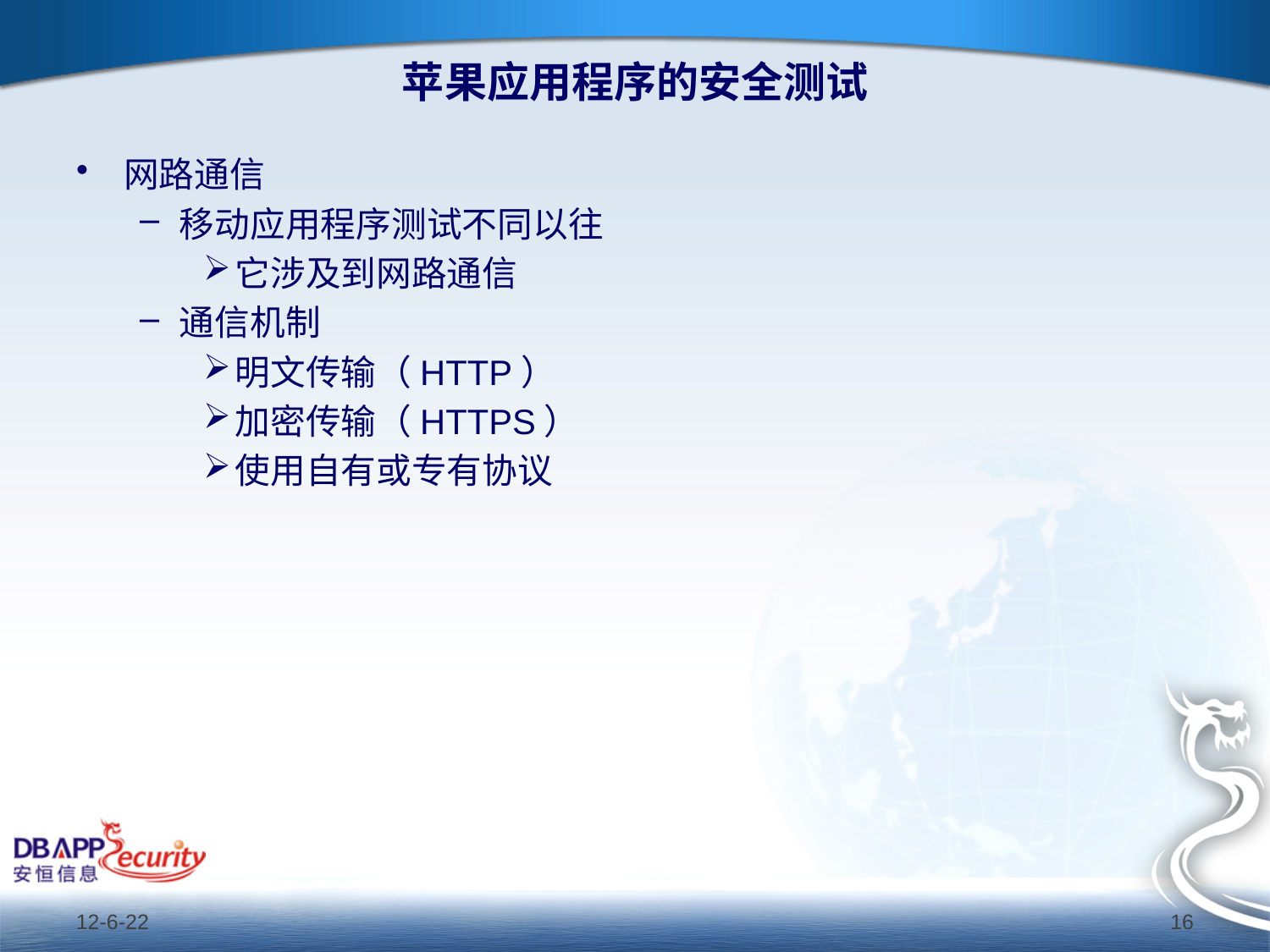

# 苹果应用程序的安全测试
网路通信
移动应用程序测试不同以往
它涉及到网路通信
通信机制
明文传输（HTTP）
加密传输（HTTPS）
使用自有或专有协议